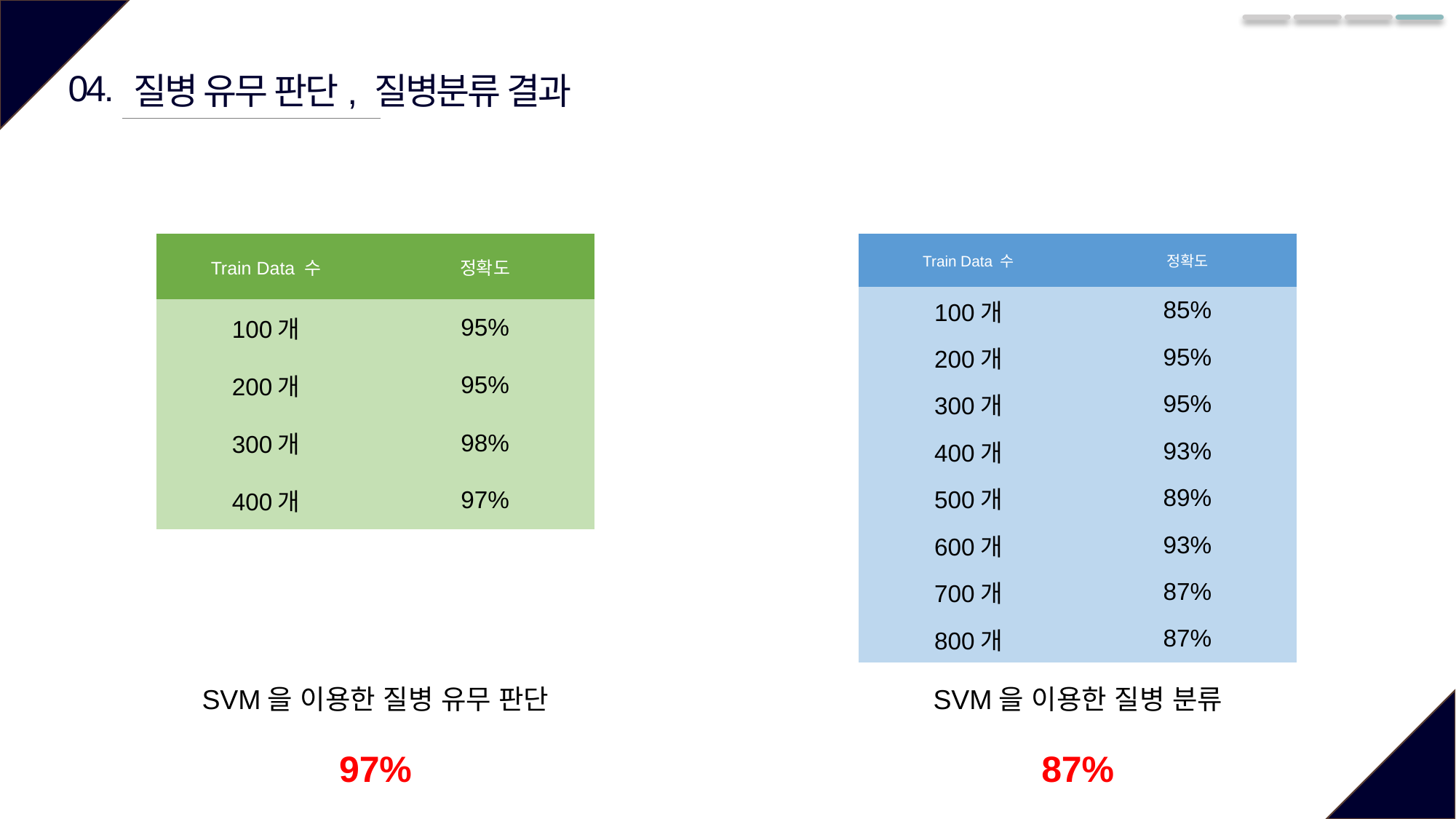

04.
질병 유무 판단, 질병분류 결과
| Train Data 수 | 정확도 |
| --- | --- |
| 100개 | 85% |
| 200개 | 95% |
| 300개 | 95% |
| 400개 | 93% |
| 500개 | 89% |
| 600개 | 93% |
| 700개 | 87% |
| 800개 | 87% |
| Train Data 수 | 정확도 |
| --- | --- |
| 100개 | 95% |
| 200개 | 95% |
| 300개 | 98% |
| 400개 | 97% |
SVM을 이용한 질병 유무 판단
SVM을 이용한 질병 분류
97%
87%